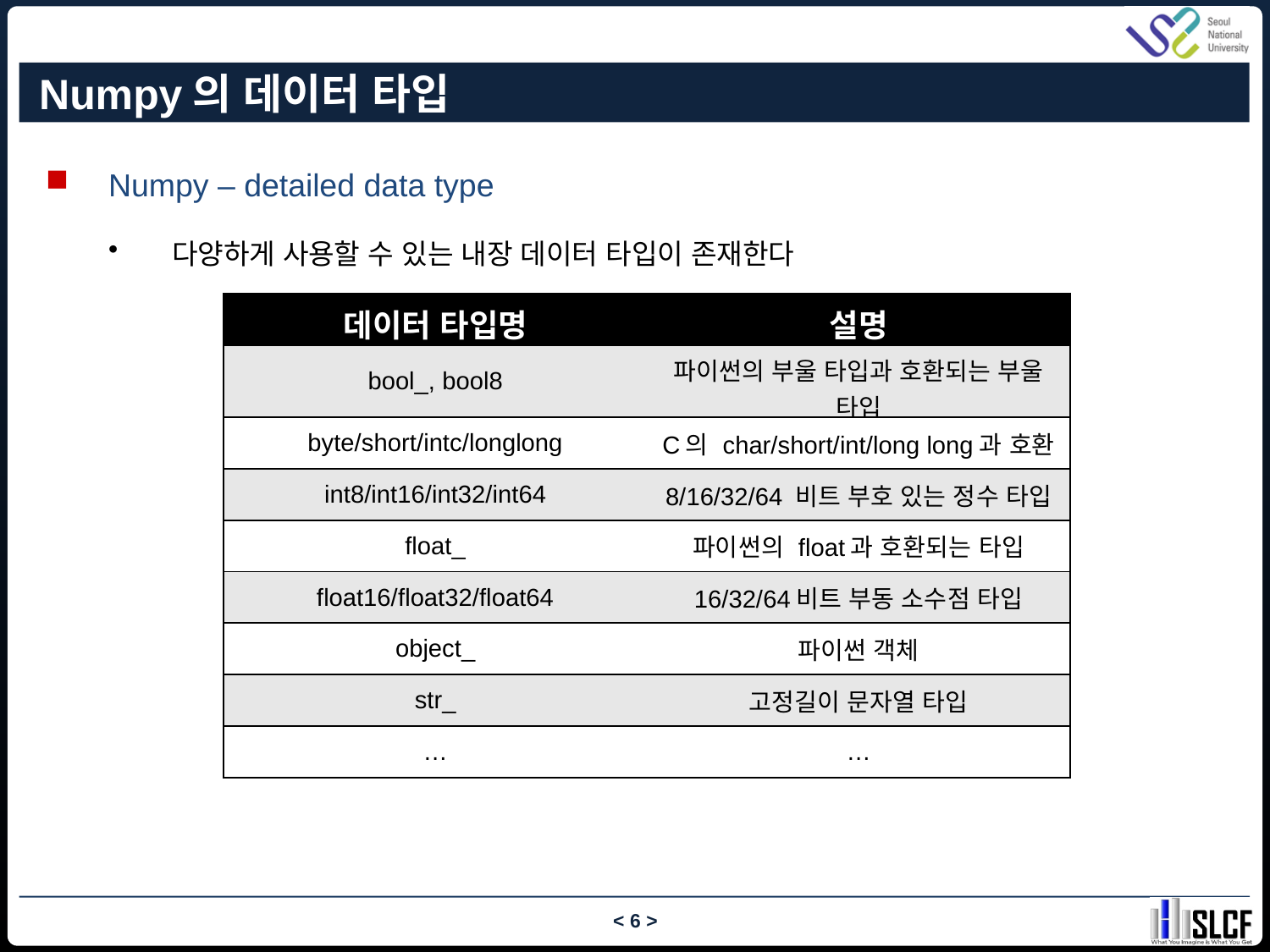

# Numpy의 데이터 타입
Numpy – detailed data type
다양하게 사용할 수 있는 내장 데이터 타입이 존재한다
| 데이터 타입명 | 설명 |
| --- | --- |
| bool\_, bool8 | 파이썬의 부울 타입과 호환되는 부울 타입 |
| byte/short/intc/longlong | C의 char/short/int/long long과 호환 |
| int8/int16/int32/int64 | 8/16/32/64 비트 부호 있는 정수 타입 |
| float\_ | 파이썬의 float과 호환되는 타입 |
| float16/float32/float64 | 16/32/64비트 부동 소수점 타입 |
| object\_ | 파이썬 객체 |
| str\_ | 고정길이 문자열 타입 |
| … | … |